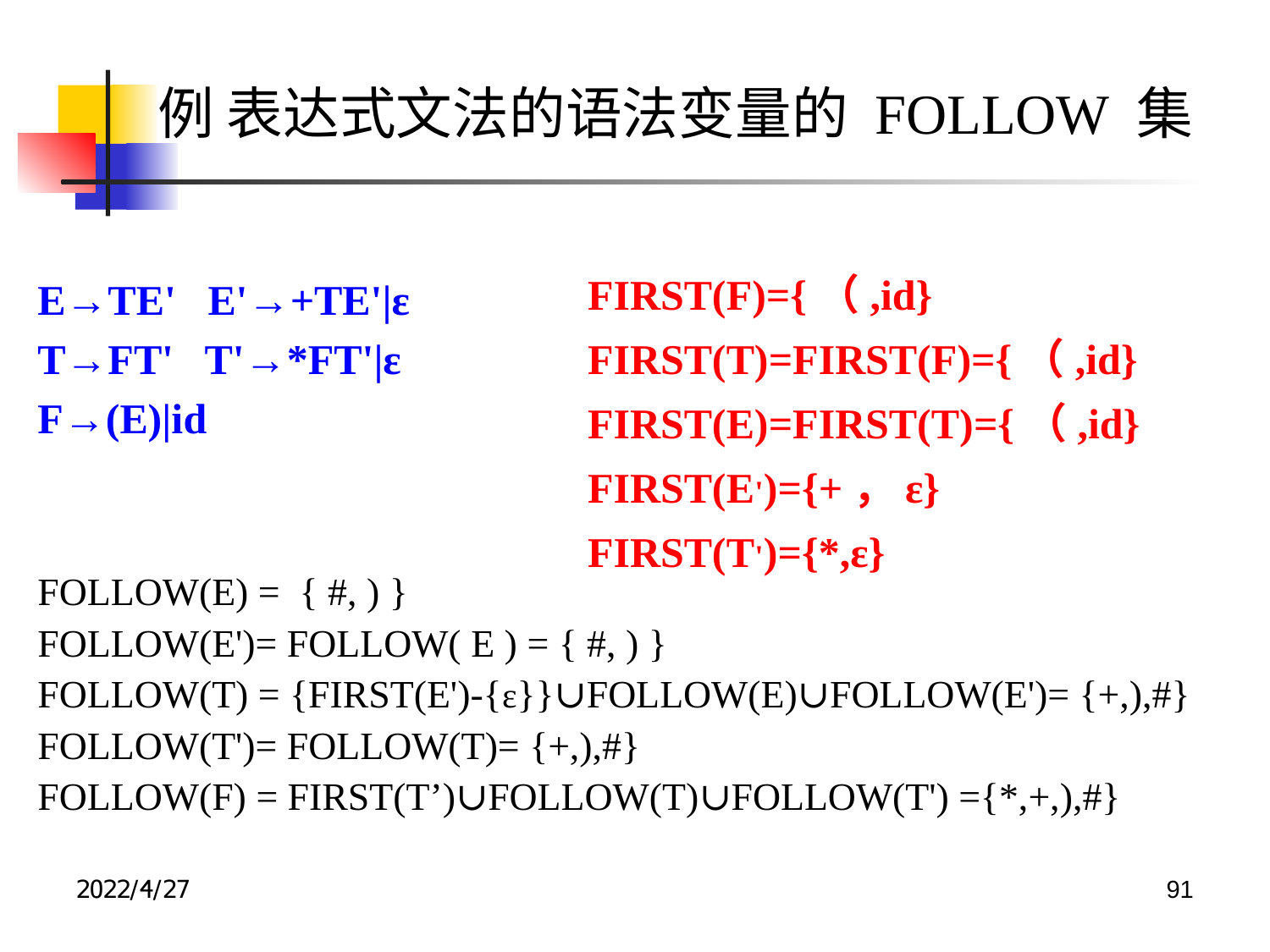

例 表达式文法的语法变量的 FOLLOW 集
FIRST(F)={（,id}
FIRST(T)=FIRST(F)={（,id}
FIRST(E)=FIRST(T)={（,id}
FIRST(E')={+，ε}
FIRST(T')={*,ε}
E→TE'   E'→+TE'|ε
T→FT'   T'→*FT'|ε
F→(E)|id
FOLLOW(E) =  { #, ) }
FOLLOW(E')= FOLLOW( E ) = { #, ) }
FOLLOW(T) = {FIRST(E')-{ε}}∪FOLLOW(E)∪FOLLOW(E')= {+,),#}
FOLLOW(T')= FOLLOW(T)= {+,),#}
FOLLOW(F) = FIRST(T’)∪FOLLOW(T)∪FOLLOW(T') ={*,+,),#}
2022/4/27
91